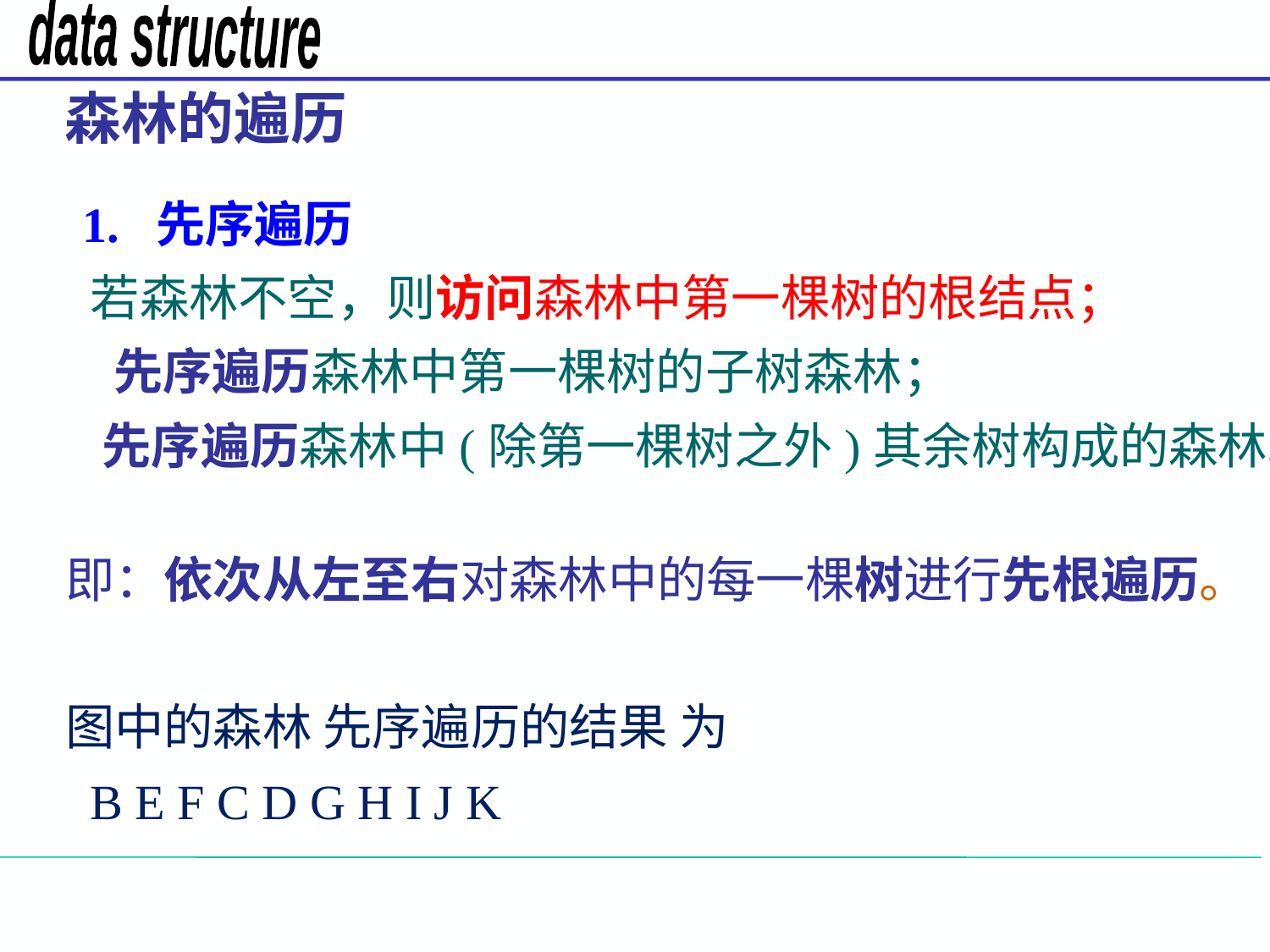

森林的遍历
   1.  先序遍历
   若森林不空，则访问森林中第一棵树的根结点；
     先序遍历森林中第一棵树的子树森林；
    先序遍历森林中(除第一棵树之外)其余树构成的森林。
即：依次从左至右对森林中的每一棵树进行先根遍历。

图中的森林 先序遍历的结果 为
  B E F C D G H I J K